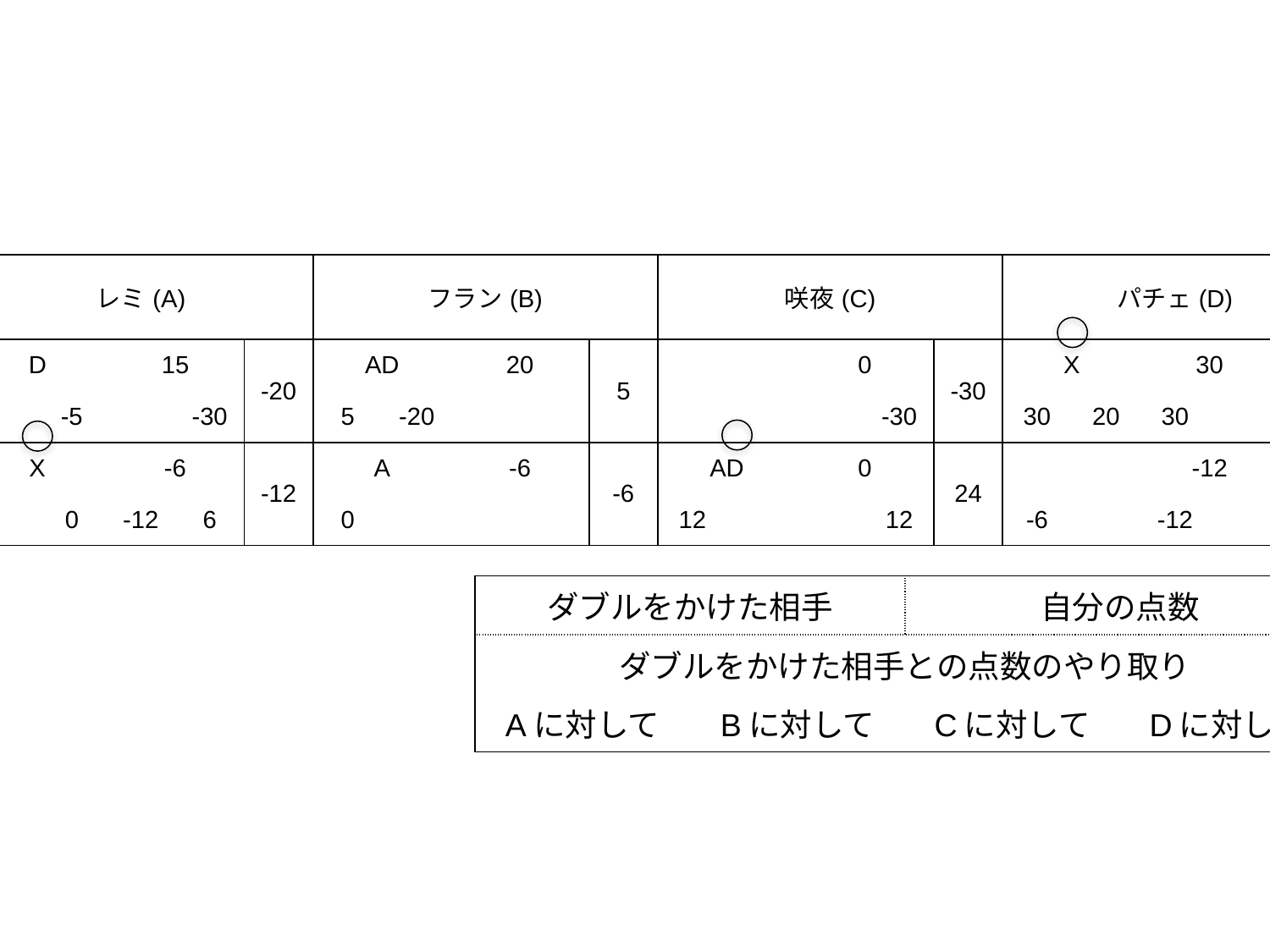

| コントラクト | レミ(A) |  |  |  |  | フラン(B) |  |  |  |  | 咲夜(C) |  |  |  |  | パチェ(D) |  |  |  |  | チェック |
| --- | --- | --- | --- | --- | --- | --- | --- | --- | --- | --- | --- | --- | --- | --- | --- | --- | --- | --- | --- | --- | --- |
| 切札 | D |  | 15 |  | -20 | AD |  | 20 |  | 5 |  |  | 0 |  | -30 | X |  | 30 |  | 110 | 65 |
|  |  | -5 |  | -30 |  | 5 | -20 |  |  |  |  |  |  | -30 |  | 30 | 20 | 30 |  |  |  |
| ノー クイーン | X |  | -6 |  | -12 | A |  | -6 |  | -6 | AD |  | 0 |  | 24 |  |  | -12 |  | -30 | -24 |
|  |  | 0 | -12 | 6 |  | 0 |  |  |  |  | 12 |  |  | 12 |  | -6 |  | -12 |  |  |  |

| ダブルをかけた相手 |  | 自分の点数 |  | 合計 |
| --- | --- | --- | --- | --- |
| ダブルをかけた相手との点数のやり取り |  |  |  |  |
| Aに対して | Bに対して | Cに対して | Dに対して |  |